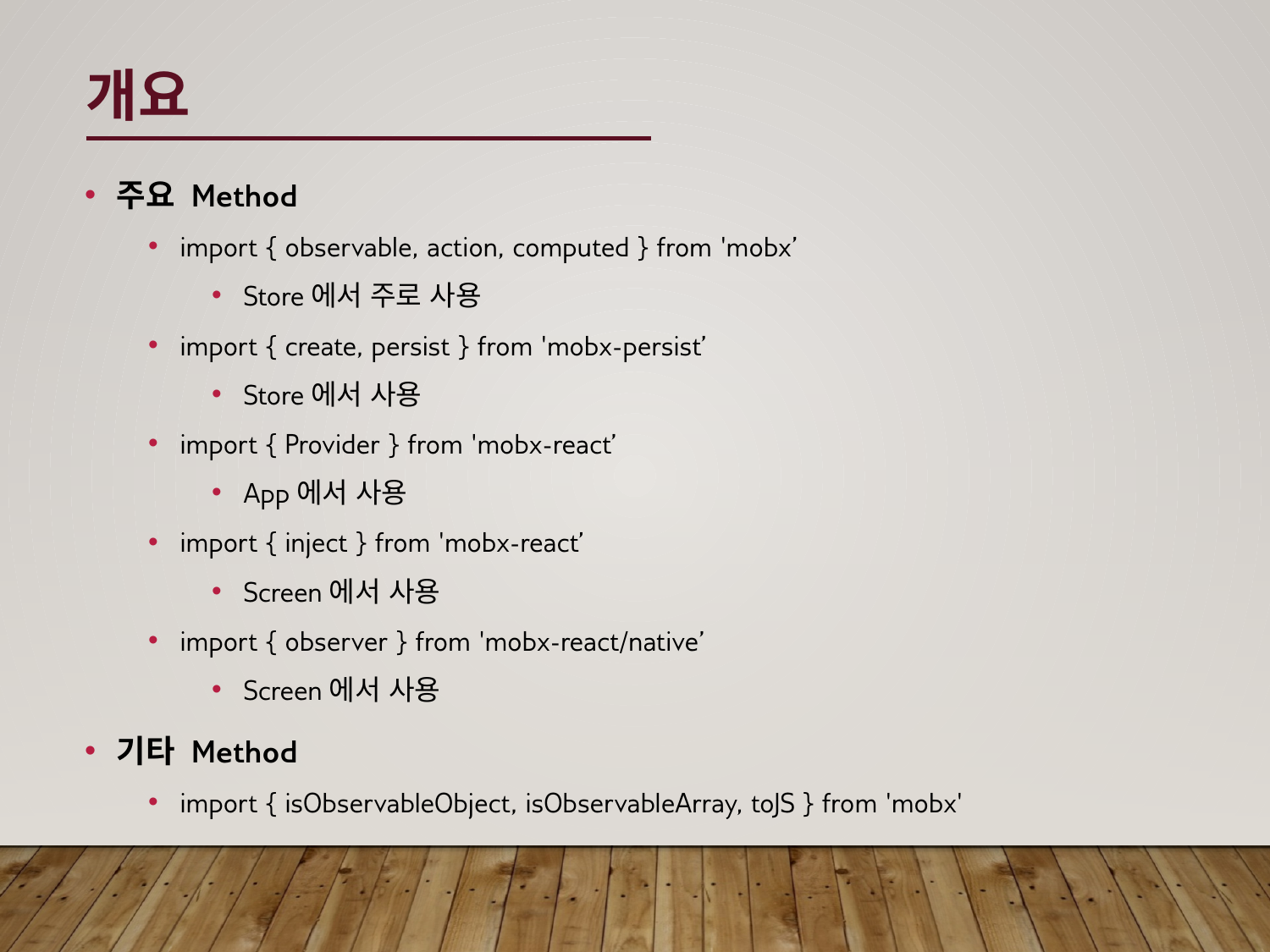

# 개요
주요 Method
import { observable, action, computed } from 'mobx’
Store에서 주로 사용
import { create, persist } from 'mobx-persist’
Store에서 사용
import { Provider } from 'mobx-react’
App에서 사용
import { inject } from 'mobx-react’
Screen에서 사용
import { observer } from 'mobx-react/native’
Screen에서 사용
기타 Method
import { isObservableObject, isObservableArray, toJS } from 'mobx'